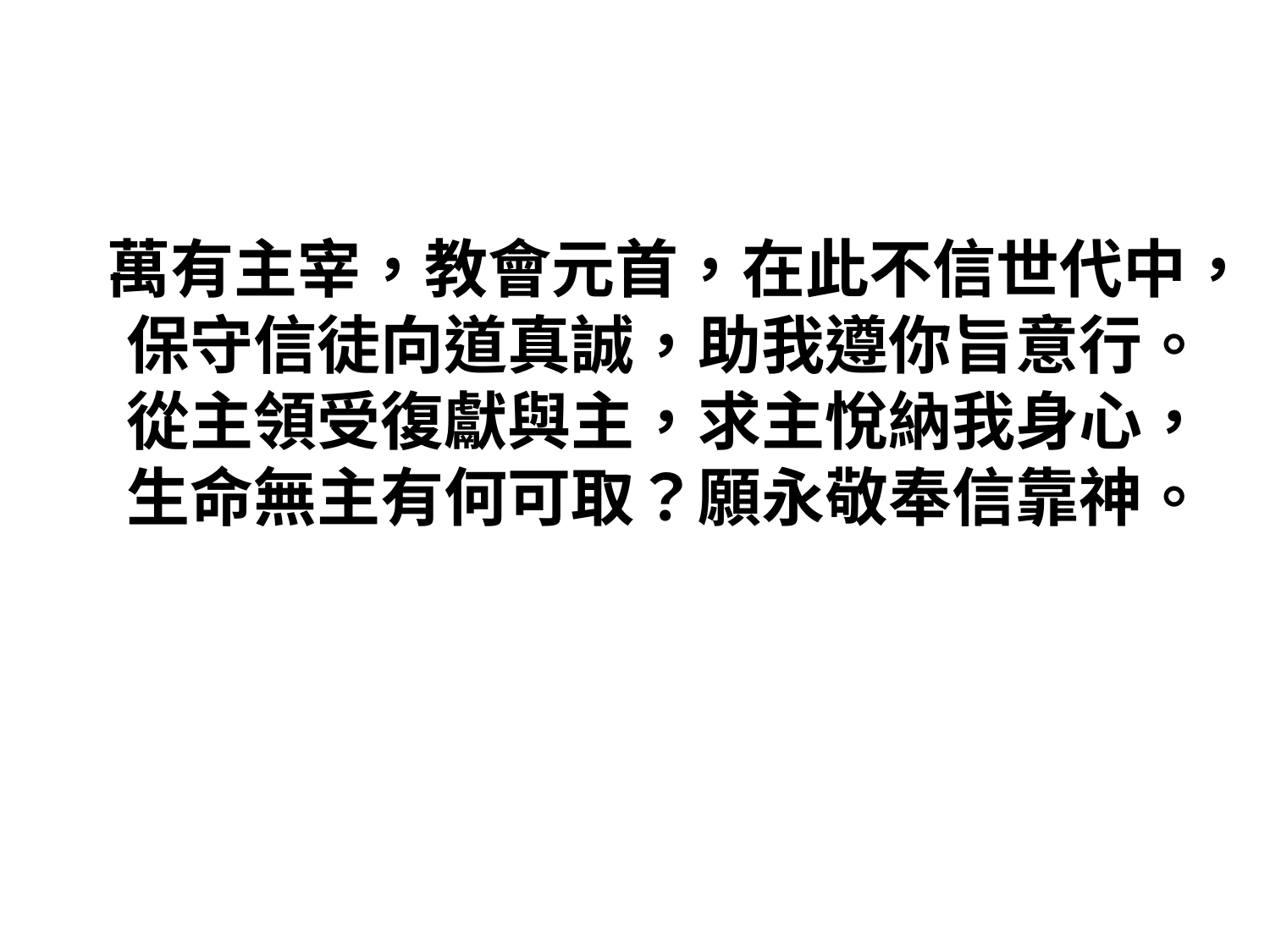

#
    萬有主宰，教會元首，在此不信世代中，
保守信徒向道真誠，助我遵你旨意行。
從主領受復獻與主，求主悅納我身心，
生命無主有何可取？願永敬奉信靠神。